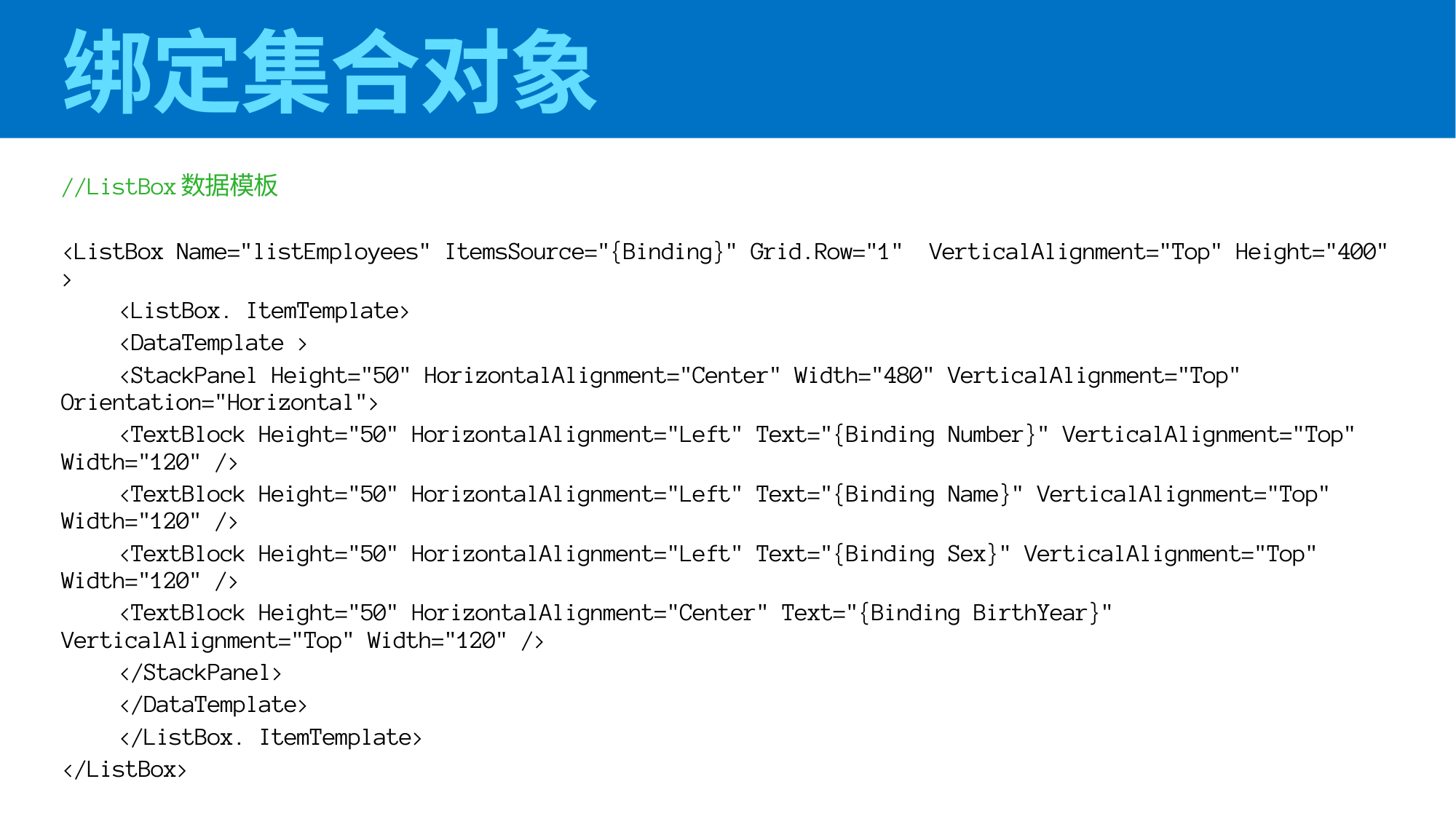

# 绑定集合对象
//ListBox数据模板

<ListBox Name="listEmployees" ItemsSource="{Binding}" Grid.Row="1"  VerticalAlignment="Top" Height="400" >
	<ListBox. ItemTemplate>
		<DataTemplate >
			<StackPanel Height="50" HorizontalAlignment="Center" Width="480" VerticalAlignment="Top" Orientation="Horizontal">
				<TextBlock Height="50" HorizontalAlignment="Left" Text="{Binding Number}" VerticalAlignment="Top" Width="120" />
				<TextBlock Height="50" HorizontalAlignment="Left" Text="{Binding Name}" VerticalAlignment="Top" Width="120" />
				<TextBlock Height="50" HorizontalAlignment="Left" Text="{Binding Sex}" VerticalAlignment="Top" Width="120" />
				<TextBlock Height="50" HorizontalAlignment="Center" Text="{Binding BirthYear}" VerticalAlignment="Top" Width="120" />
			</StackPanel>
		</DataTemplate>
	</ListBox. ItemTemplate>
</ListBox>